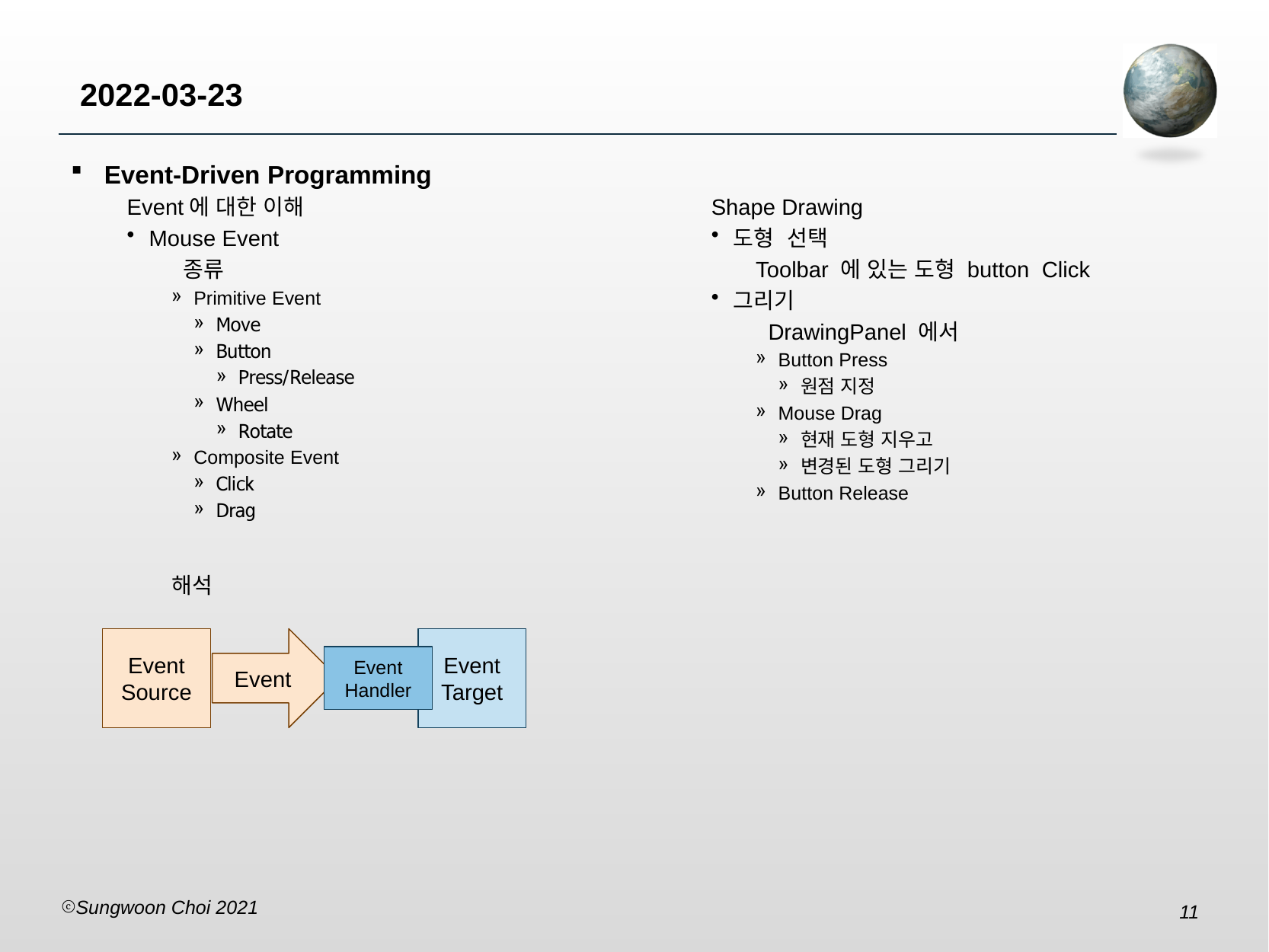

# 2022-03-23
Event-Driven Programming
Event에 대한 이해
Mouse Event
 종류
Primitive Event
Move
Button
Press/Release
Wheel
Rotate
Composite Event
Click
Drag

해석

Shape Drawing
도형  선택
Toolbar 에 있는 도형 button  Click
그리기
  DrawingPanel 에서
Button Press
원점 지정
Mouse Drag
현재 도형 지우고
변경된 도형 그리기
Button Release

Event Source
Event
Event Target
Event Handler
Sungwoon Choi 2021
11